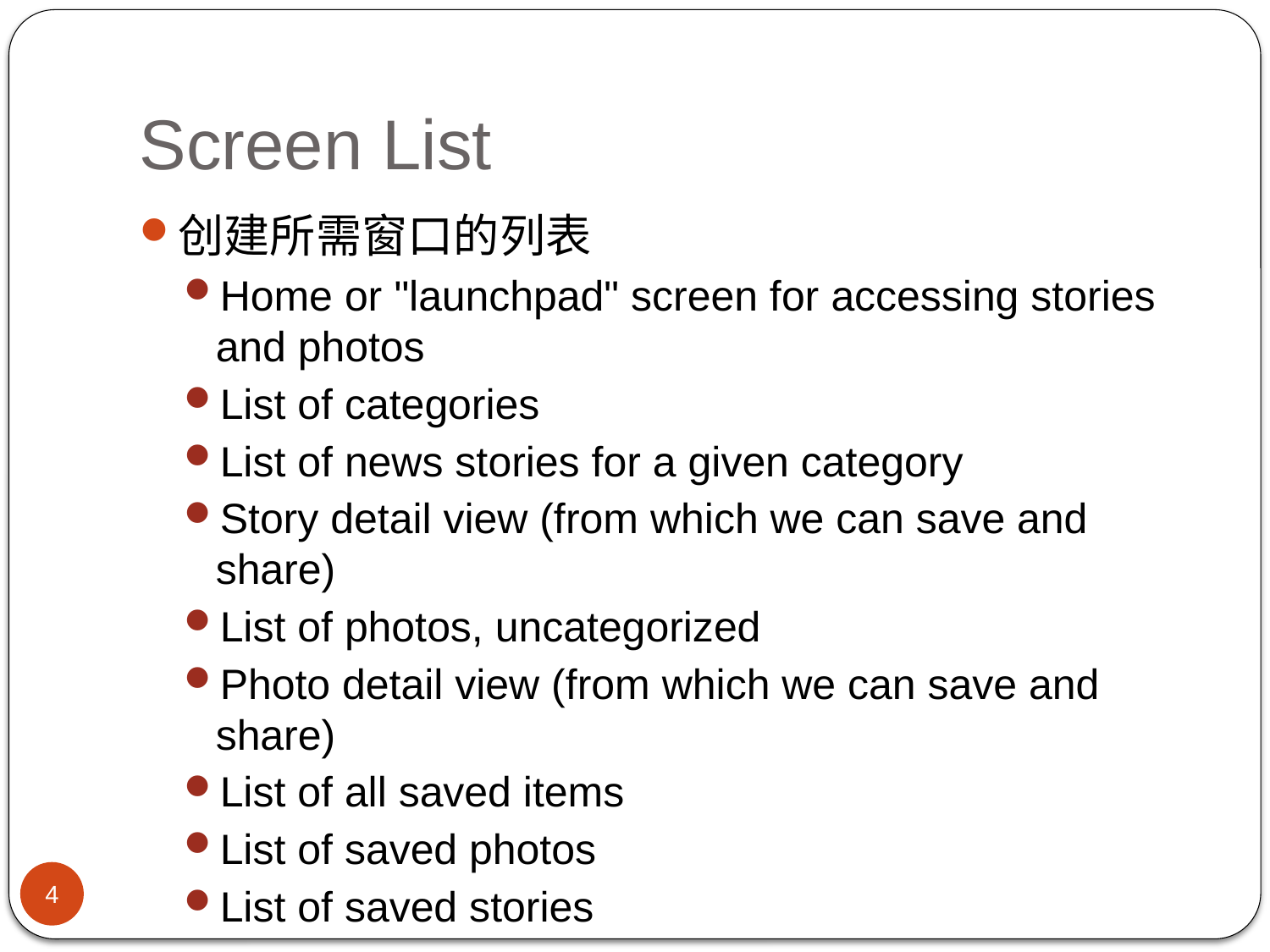

# Screen List
创建所需窗口的列表
Home or "launchpad" screen for accessing stories and photos
List of categories
List of news stories for a given category
Story detail view (from which we can save and share)
List of photos, uncategorized
Photo detail view (from which we can save and share)
List of all saved items
List of saved photos
List of saved stories
4